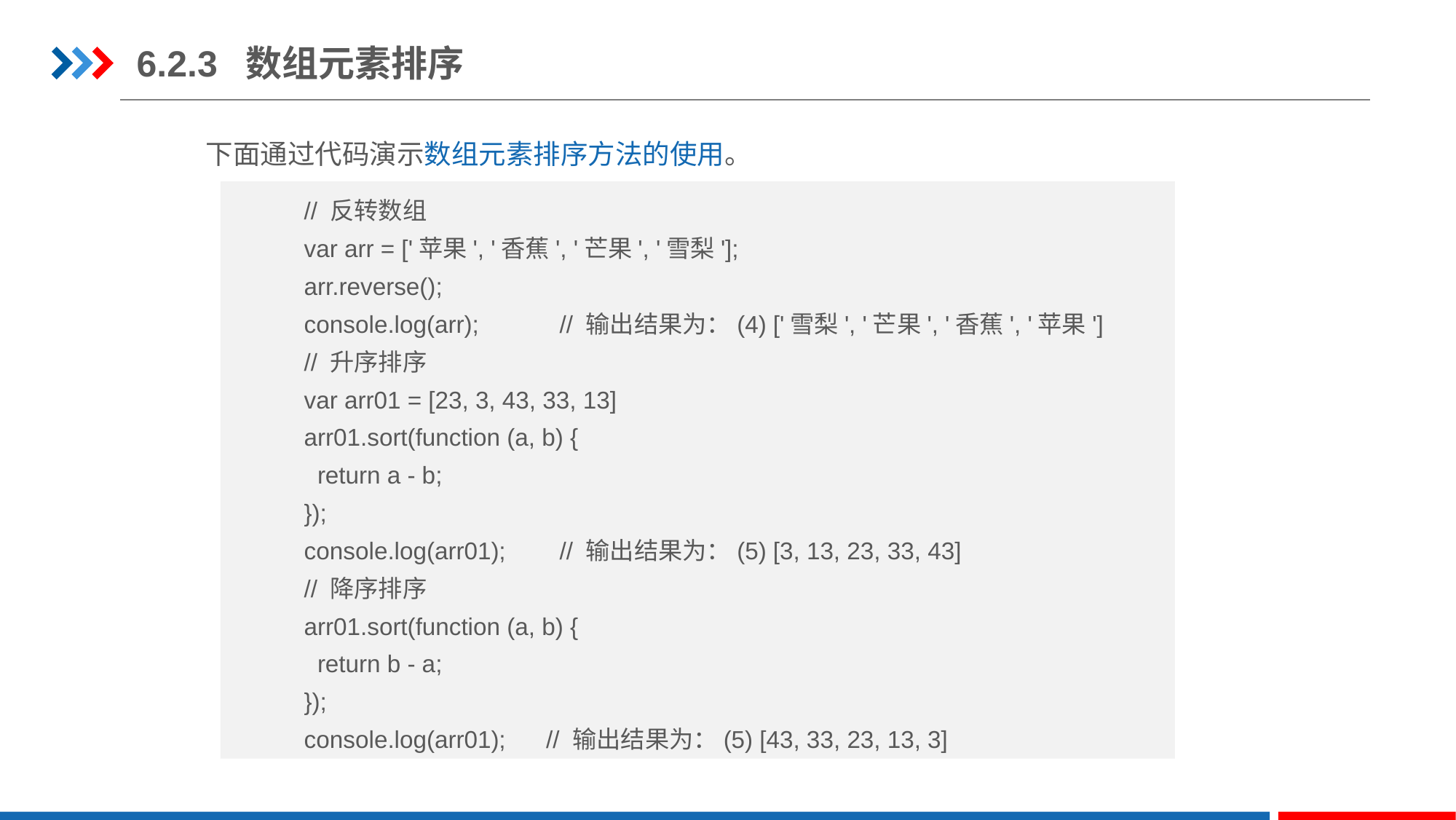

6.2.3	数组元素排序
下面通过代码演示数组元素排序方法的使用。
// 反转数组
var arr = ['苹果', '香蕉', '芒果', '雪梨'];
arr.reverse();
console.log(arr);            // 输出结果为：(4) ['雪梨', '芒果', '香蕉', '苹果']
// 升序排序
var arr01 = [23, 3, 43, 33, 13]
arr01.sort(function (a, b) {
  return a - b;
});
console.log(arr01);        // 输出结果为：(5) [3, 13, 23, 33, 43]
// 降序排序
arr01.sort(function (a, b) {
  return b - a;
});
console.log(arr01);      // 输出结果为：(5) [43, 33, 23, 13, 3]